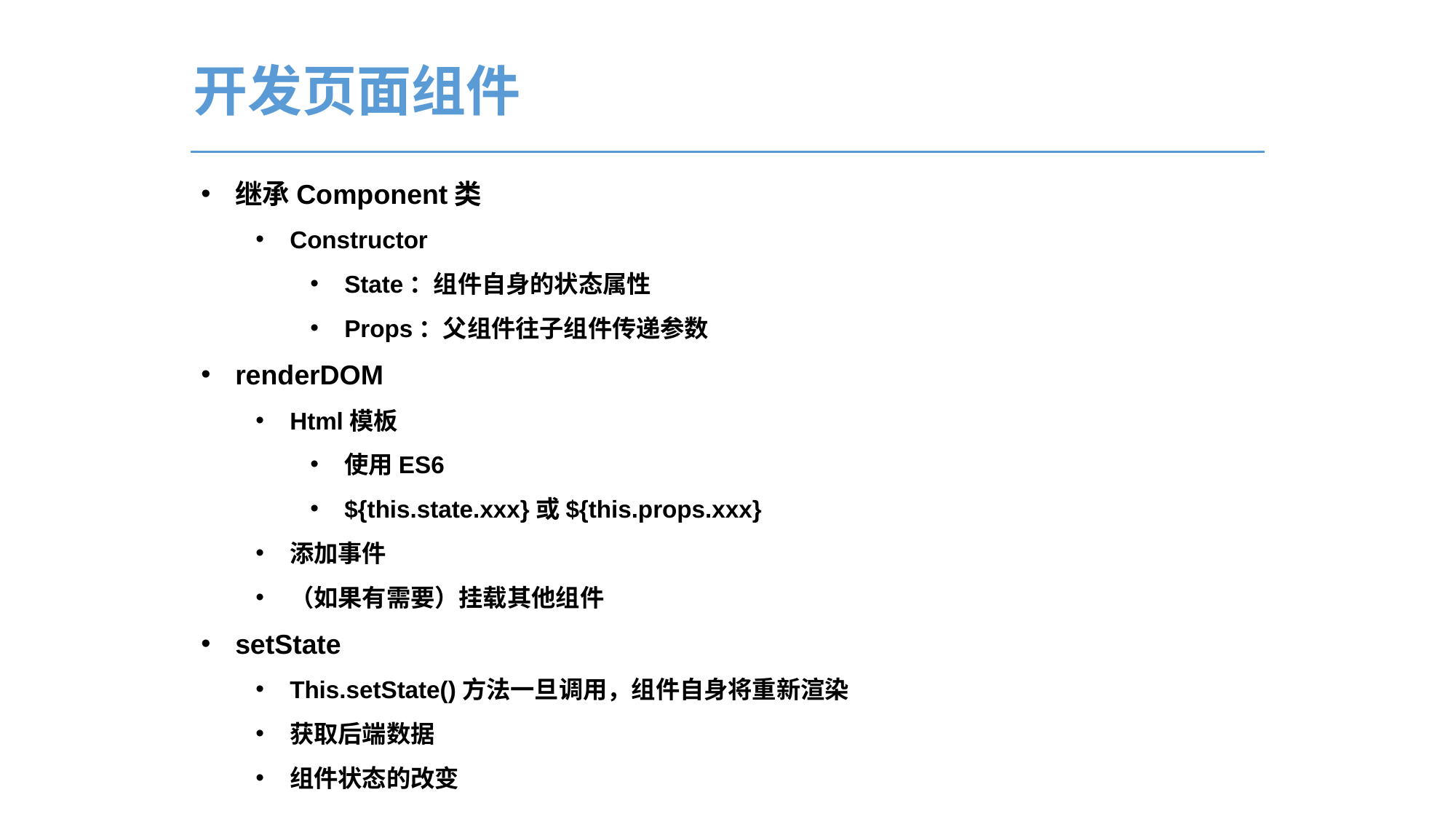

开发页面组件
继承Component类
Constructor
State：组件自身的状态属性
Props：父组件往子组件传递参数
renderDOM
Html模板
使用ES6
${this.state.xxx}或${this.props.xxx}
添加事件
（如果有需要）挂载其他组件
setState
This.setState()方法一旦调用，组件自身将重新渲染
获取后端数据
组件状态的改变